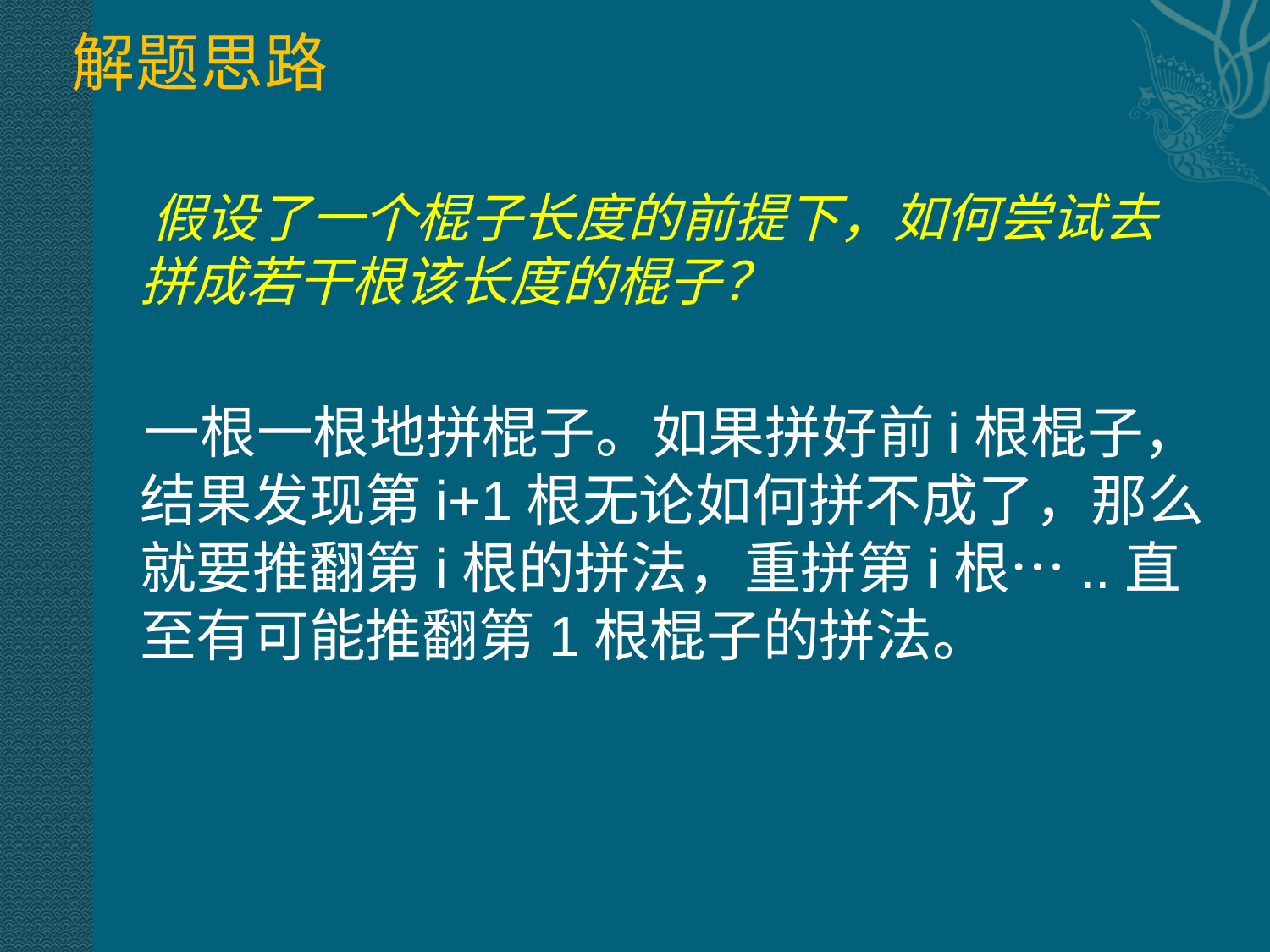

# 解题思路
    假设了一个棍子长度的前提下，如何尝试去拼成若干根该长度的棍子？

   一根一根地拼棍子。如果拼好前i根棍子，结果发现第i+1根无论如何拼不成了，那么就要推翻第i根的拼法，重拼第i根…..直至有可能推翻第1根棍子的拼法。